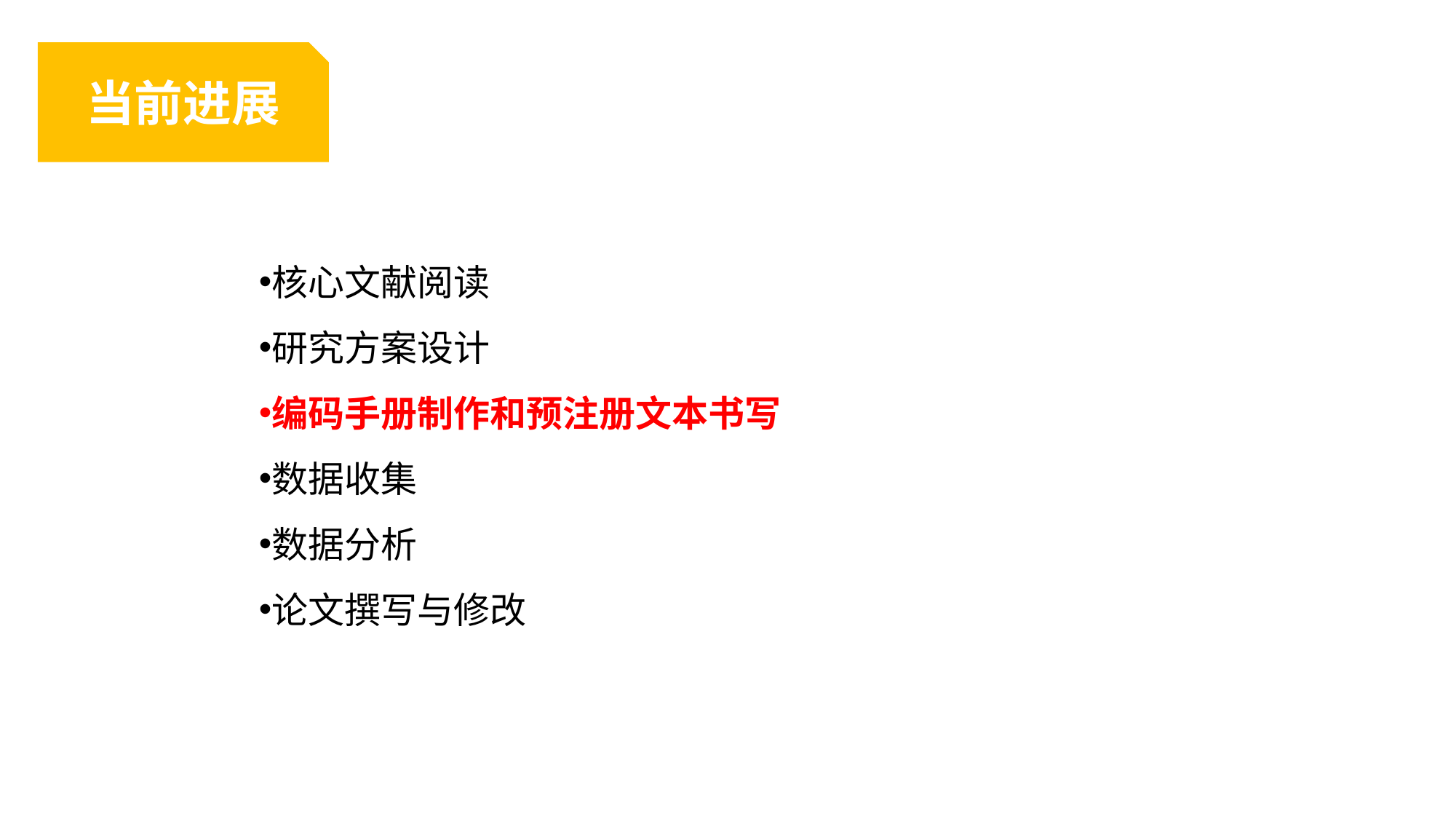

当前进展
核心文献阅读
研究方案设计
编码手册制作和预注册文本书写
数据收集
数据分析
论文撰写与修改